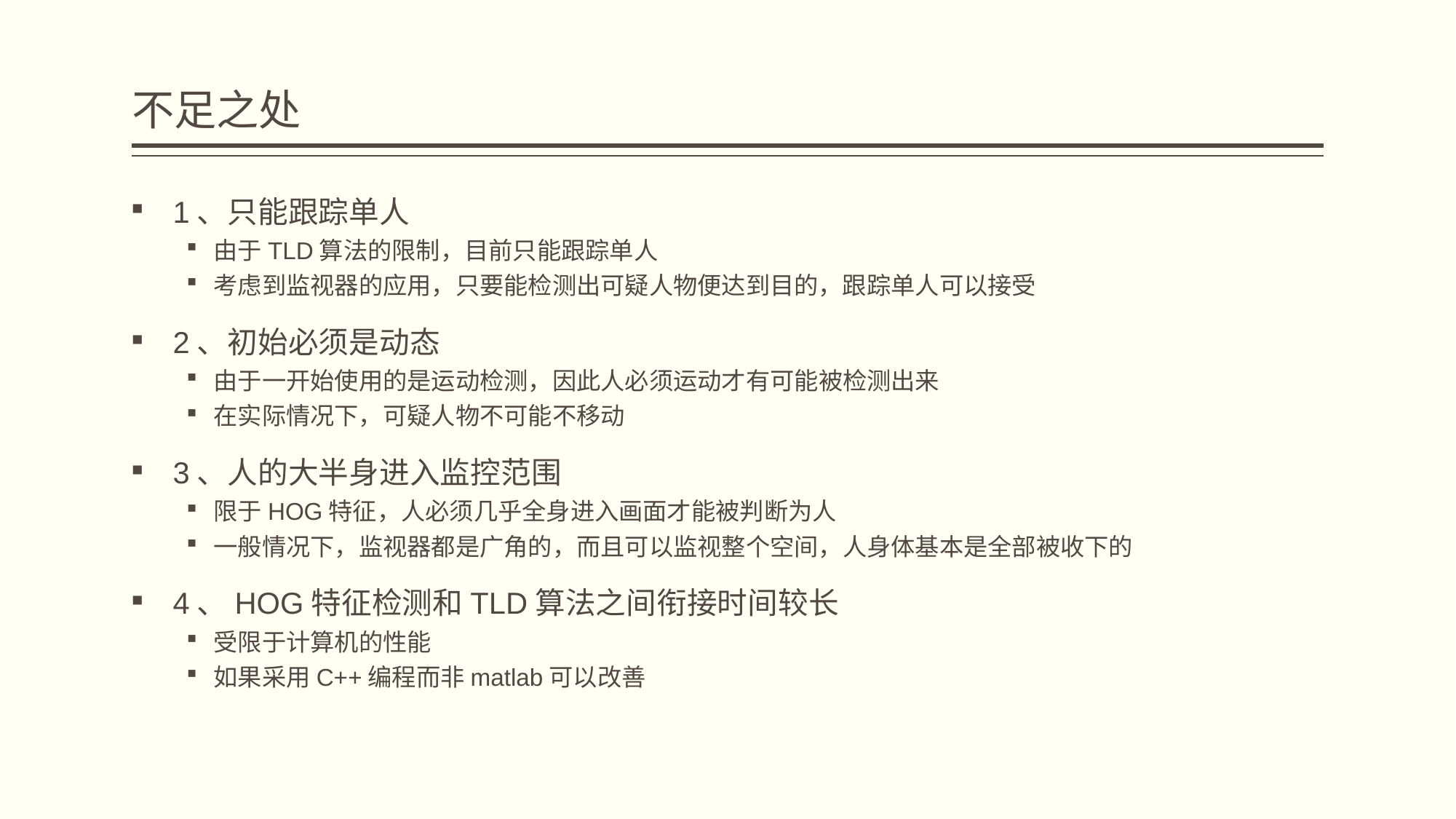

# 不足之处
1、只能跟踪单人
由于TLD算法的限制，目前只能跟踪单人
考虑到监视器的应用，只要能检测出可疑人物便达到目的，跟踪单人可以接受
2、初始必须是动态
由于一开始使用的是运动检测，因此人必须运动才有可能被检测出来
在实际情况下，可疑人物不可能不移动
3、人的大半身进入监控范围
限于HOG特征，人必须几乎全身进入画面才能被判断为人
一般情况下，监视器都是广角的，而且可以监视整个空间，人身体基本是全部被收下的
4、HOG特征检测和TLD算法之间衔接时间较长
受限于计算机的性能
如果采用C++编程而非matlab可以改善